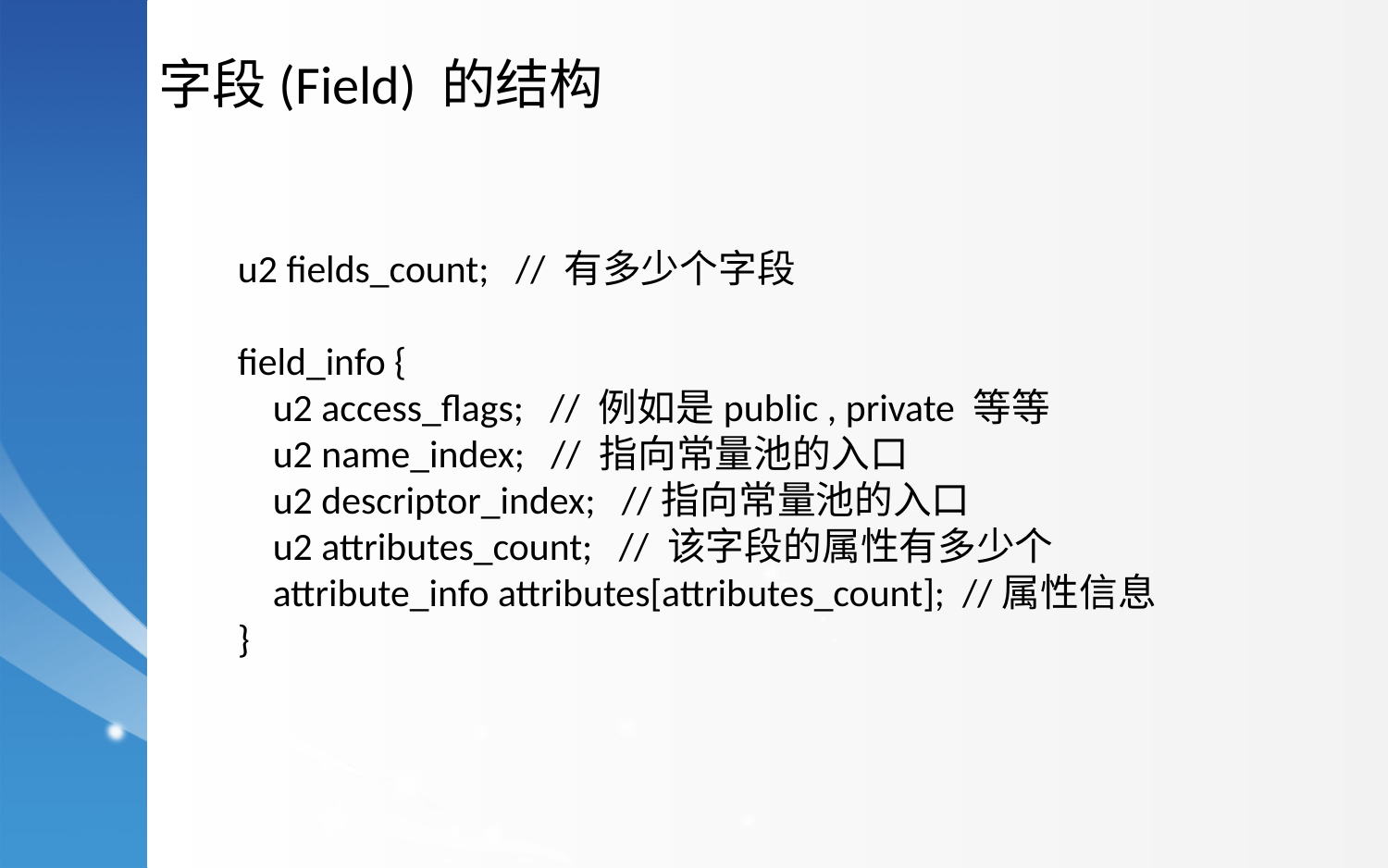

字段(Field) 的结构

u2 fields_count;   // 有多少个字段

field_info {
    u2 access_flags;   // 例如是public , private 等等
    u2 name_index;   // 指向常量池的入口
    u2 descriptor_index;   //指向常量池的入口
    u2 attributes_count;   // 该字段的属性有多少个
    attribute_info attributes[attributes_count];  //属性信息
}